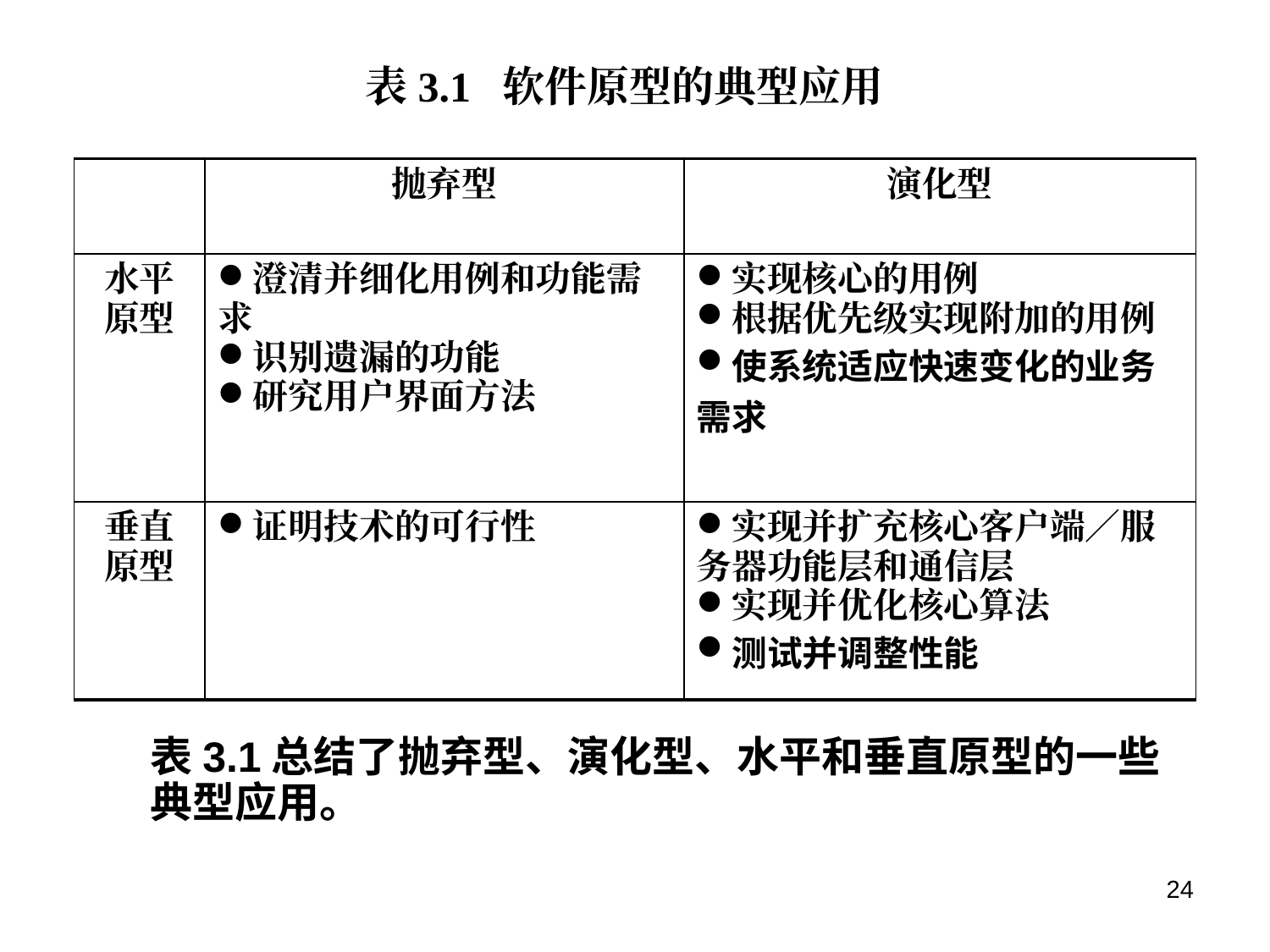

表3.1  软件原型的典型应用
|  | 抛弃型 | 演化型 |
| --- | --- | --- |
| 水平原型 | 澄清并细化用例和功能需求 识别遗漏的功能 研究用户界面方法 | 实现核心的用例 根据优先级实现附加的用例 使系统适应快速变化的业务需求 |
|  |  |  |
| 垂直原型 | 证明技术的可行性 | 实现并扩充核心客户端／服务器功能层和通信层 实现并优化核心算法 测试并调整性能 |
|  |  |  |
表3.1总结了抛弃型、演化型、水平和垂直原型的一些典型应用。
24